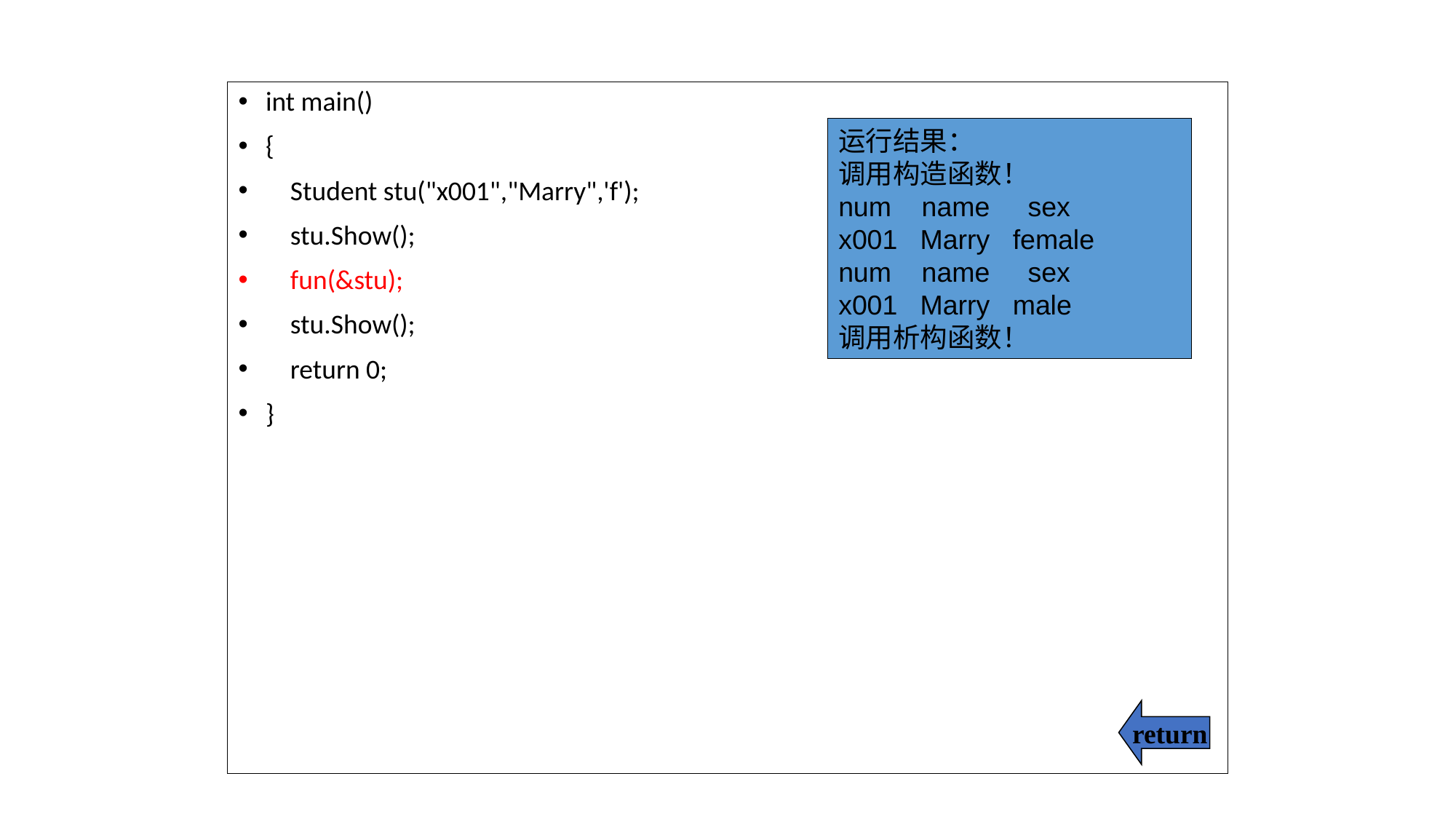

int main()
{
    Student stu("x001","Marry",'f');
    stu.Show();
    fun(&stu);
    stu.Show();
    return 0;
}
运行结果：
调用构造函数！
num    name     sex
x001   Marry   female
num    name     sex
x001   Marry   male
调用析构函数！
return